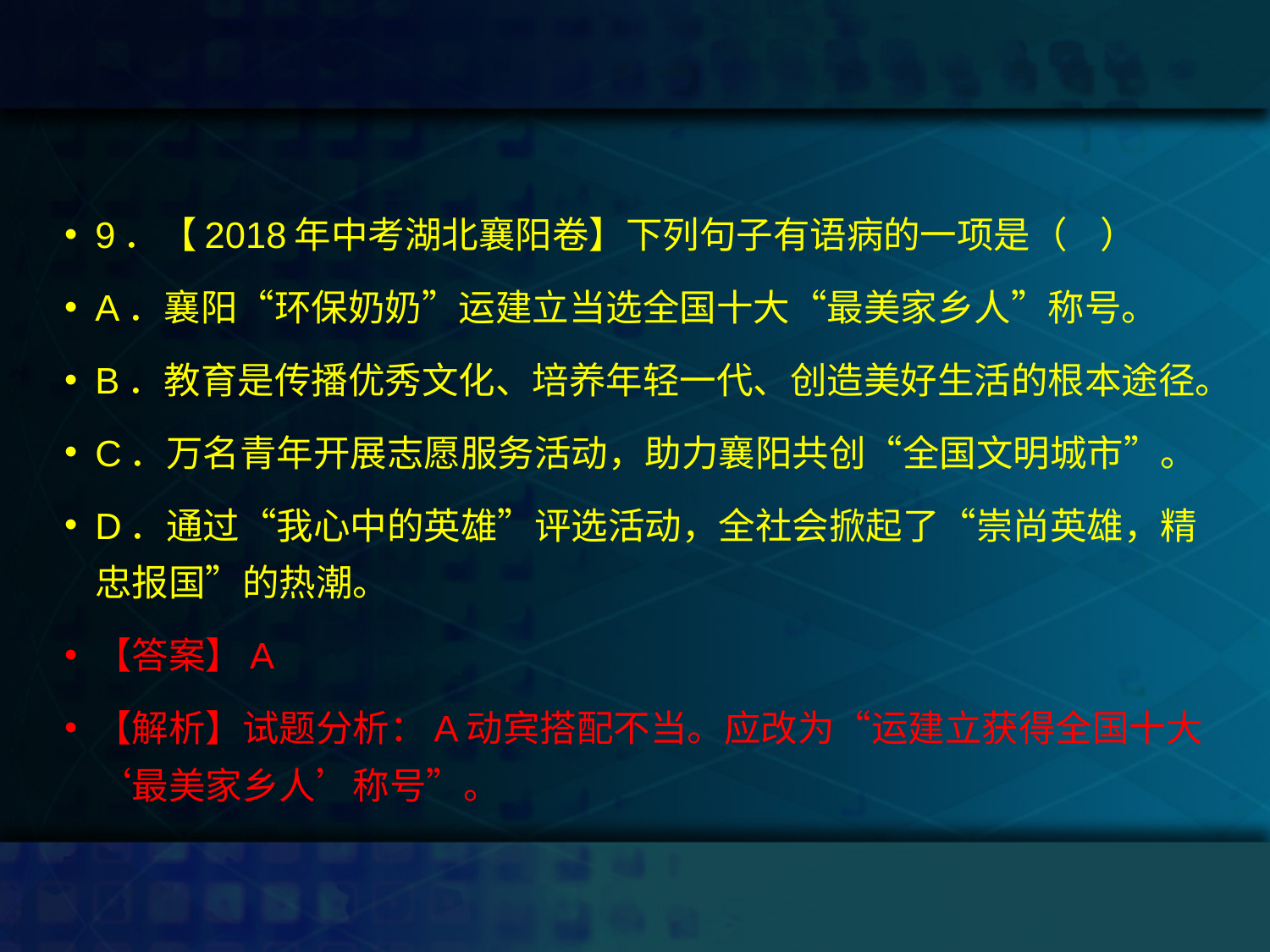

#
9．【2018年中考湖北襄阳卷】下列句子有语病的一项是（    ）
A．襄阳“环保奶奶”运建立当选全国十大“最美家乡人”称号。
B．教育是传播优秀文化、培养年轻一代、创造美好生活的根本途径。
C．万名青年开展志愿服务活动，助力襄阳共创“全国文明城市”。
D．通过“我心中的英雄”评选活动，全社会掀起了“崇尚英雄，精忠报国”的热潮。
【答案】A
【解析】试题分析：A动宾搭配不当。应改为“运建立获得全国十大‘最美家乡人’称号”。